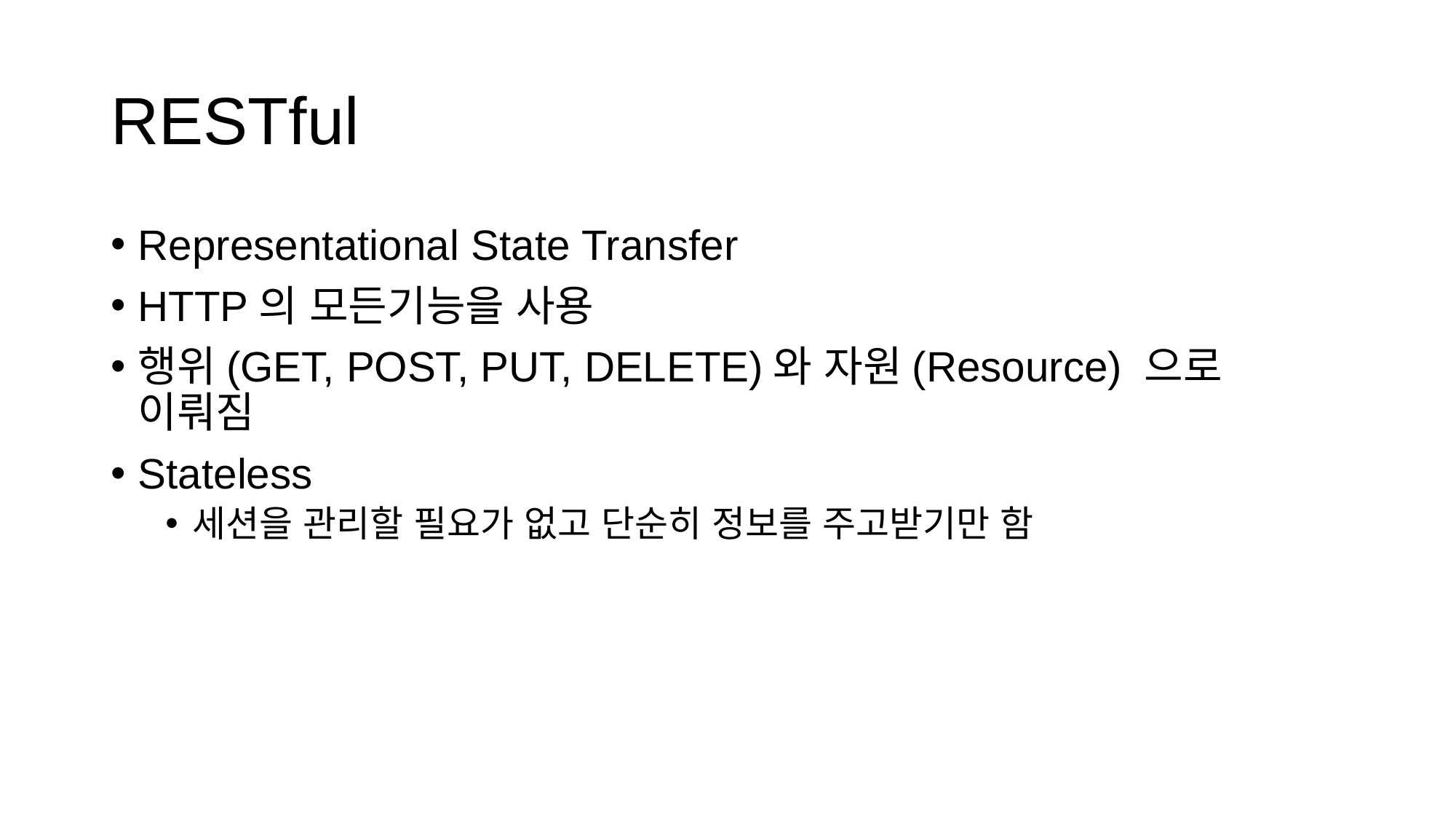

# RESTful
Representational State Transfer
HTTP의 모든기능을 사용
행위(GET, POST, PUT, DELETE)와 자원(Resource) 으로 이뤄짐
Stateless
세션을 관리할 필요가 없고 단순히 정보를 주고받기만 함